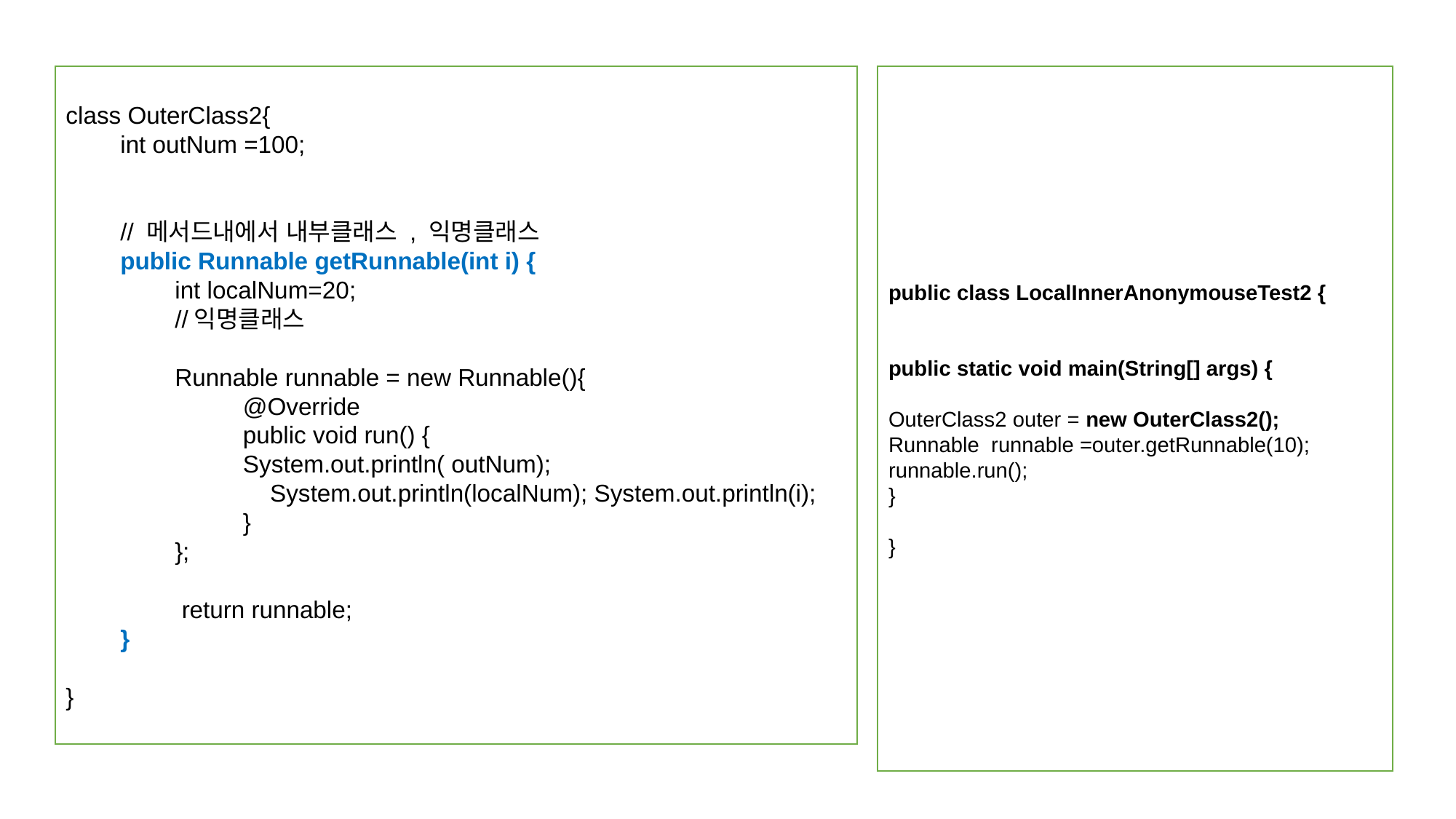

class OuterClass2{
int outNum =100;

// 메서드내에서 내부클래스 , 익명클래스
public Runnable getRunnable(int i) {
int localNum=20;
//익명클래스

Runnable runnable = new Runnable(){
  @Override
  public void run() {
  System.out.println( outNum);
      System.out.println(localNum); System.out.println(i);
  }
};

 return runnable;
}

}
public class LocalInnerAnonymouseTest2 {

public static void main(String[] args) {

OuterClass2 outer = new OuterClass2();
Runnable  runnable =outer.getRunnable(10);
runnable.run();
}

}